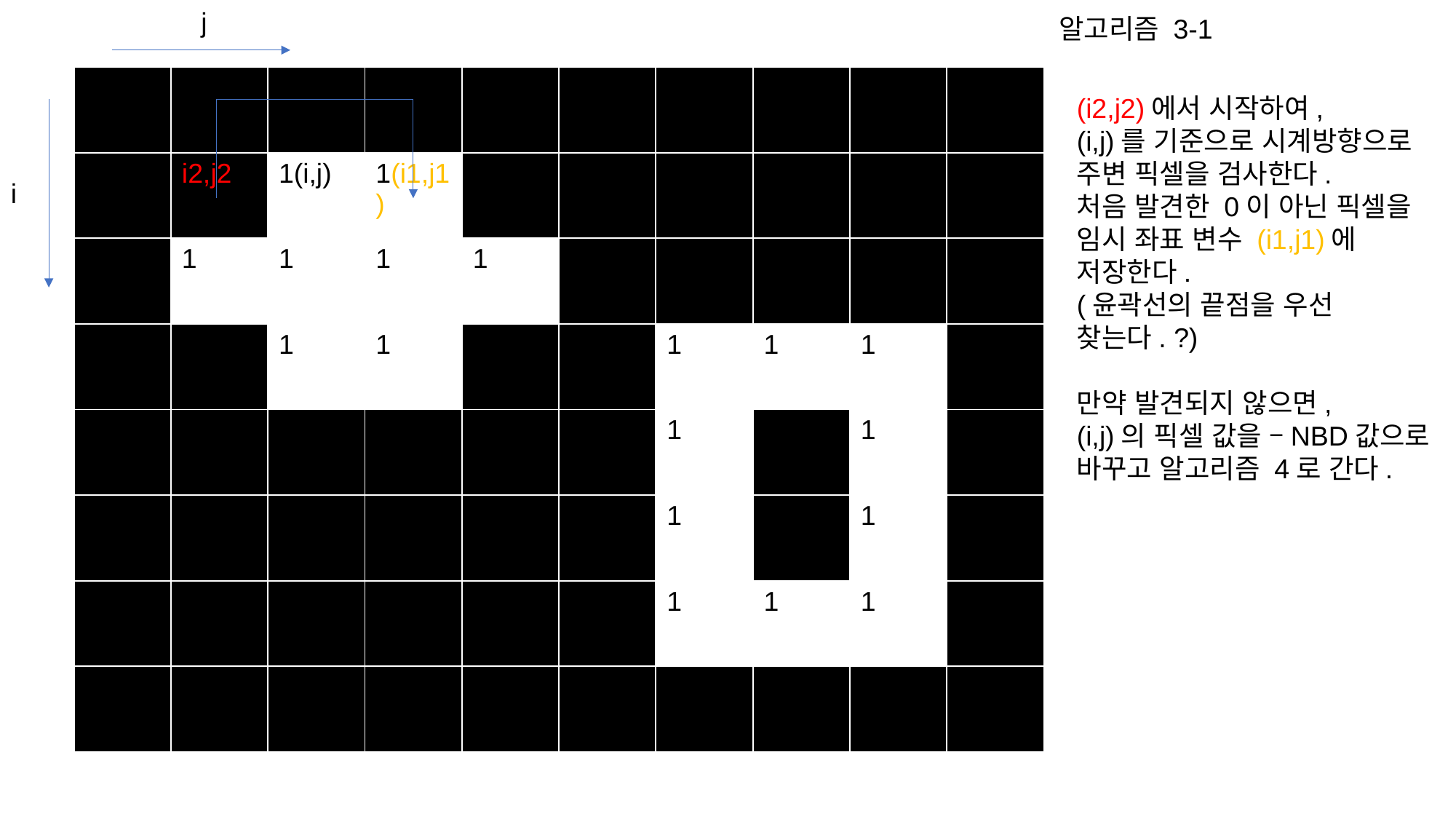

j
알고리즘 3-1
|  |  |  |  |  |  |  |  |  |  |
| --- | --- | --- | --- | --- | --- | --- | --- | --- | --- |
|  | i2,j2 | 1(i,j) | 1(i1,j1) |  |  |  |  |  |  |
|  | 1 | 1 | 1 | 1 |  |  |  |  |  |
|  |  | 1 | 1 |  |  | 1 | 1 | 1 |  |
|  |  |  |  |  |  | 1 |  | 1 |  |
|  |  |  |  |  |  | 1 |  | 1 |  |
|  |  |  |  |  |  | 1 | 1 | 1 |  |
|  |  |  |  |  |  |  |  |  |  |
(i2,j2)에서 시작하여,
(i,j)를 기준으로 시계방향으로
주변 픽셀을 검사한다.
처음 발견한 0이 아닌 픽셀을
임시 좌표 변수 (i1,j1)에
저장한다.
(윤곽선의 끝점을 우선
찾는다. ?)

만약 발견되지 않으면,
(i,j)의 픽셀 값을 –NBD값으로
바꾸고 알고리즘 4로 간다.
i